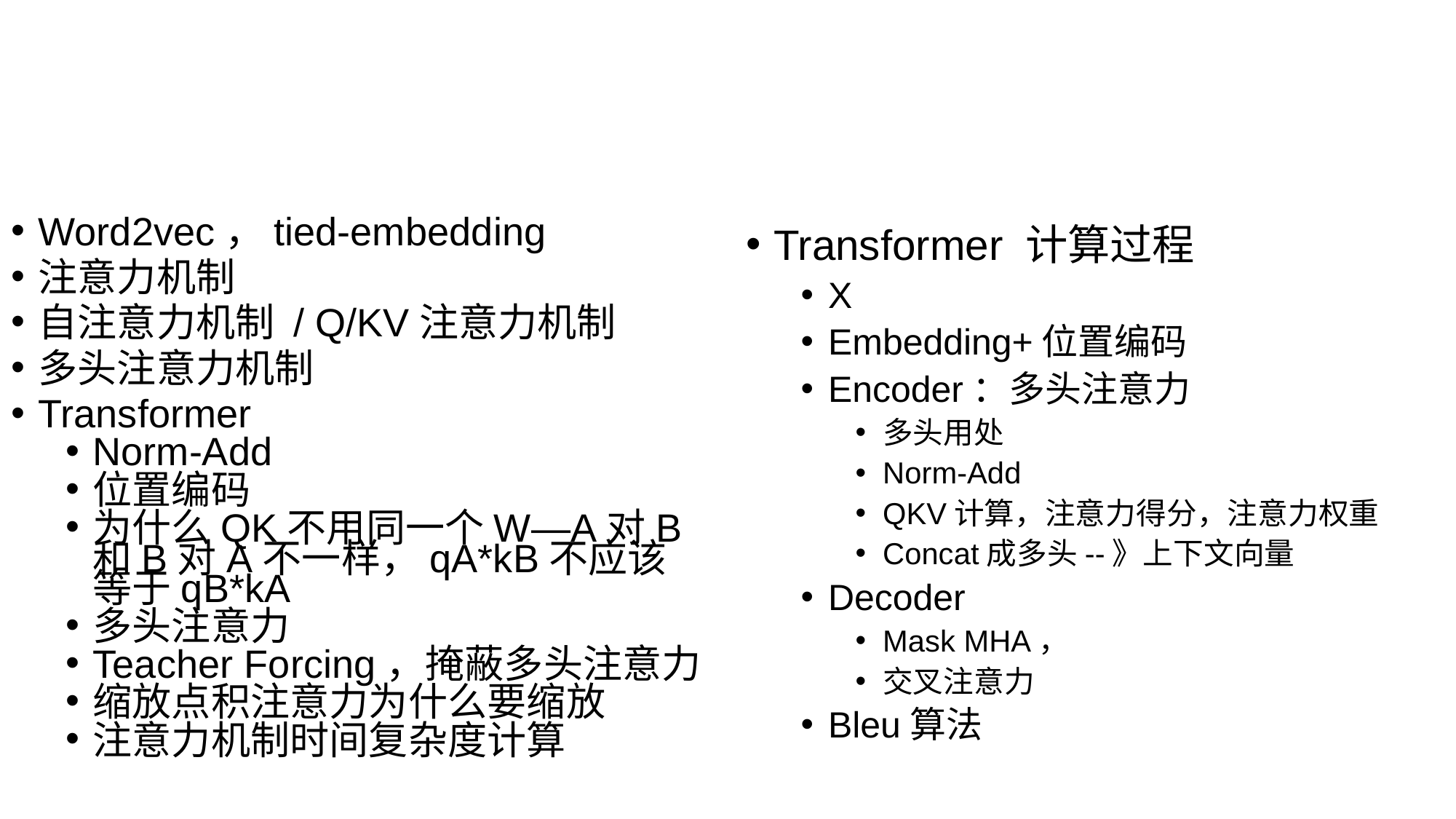

#
Word2vec，tied-embedding
注意力机制
自注意力机制 / Q/KV注意力机制
多头注意力机制
Transformer
Norm-Add
位置编码
为什么QK不用同一个W—A对B和B对A不一样，qA*kB不应该等于qB*kA
多头注意力
Teacher Forcing，掩蔽多头注意力
缩放点积注意力为什么要缩放
注意力机制时间复杂度计算

Transformer 计算过程
X
Embedding+位置编码
Encoder：多头注意力
多头用处
Norm-Add
QKV计算，注意力得分，注意力权重
Concat成多头--》上下文向量
Decoder
Mask MHA，
交叉注意力
Bleu算法